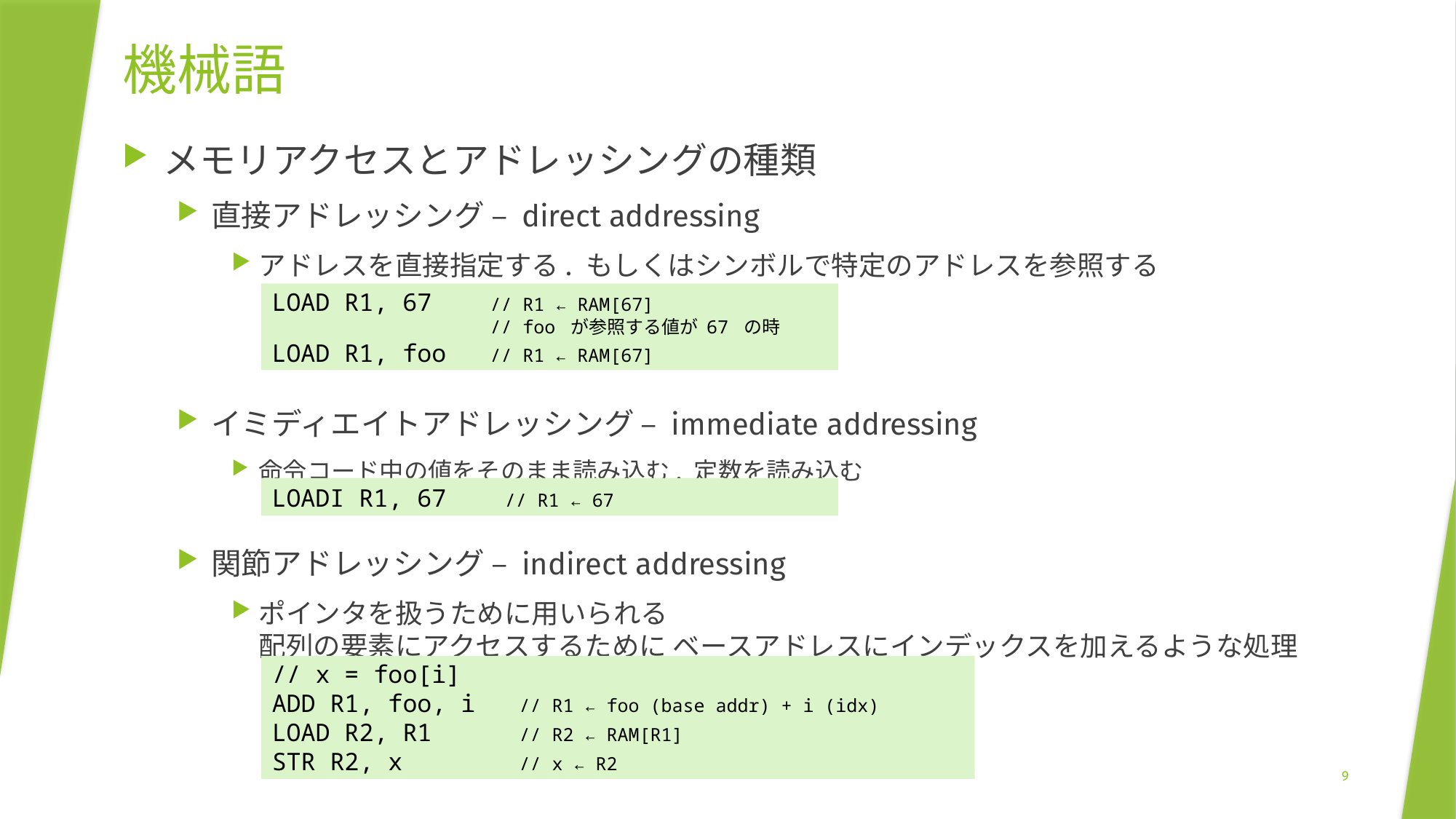

# 機械語
メモリアクセスとアドレッシングの種類
直接アドレッシング – direct addressing
アドレスを直接指定する. もしくはシンボルで特定のアドレスを参照する

イミディエイトアドレッシング – immediate addressing
命令コード中の値をそのまま読み込む. 定数を読み込む

関節アドレッシング – indirect addressing
ポインタを扱うために用いられる
配列の要素にアクセスするために ベースアドレスにインデックスを加えるような処理

LOAD R1, 67    // R1 ← RAM[67]
                    // foo が参照する値が 67 の時
LOAD R1, foo   // R1 ← RAM[67]
LOADI R1, 67    // R1 ← 67

// x = foo[i]
ADD R1, foo, i   // R1 ← foo (base addr) + i (idx)
LOAD R2, R1      // R2 ← RAM[R1]
STR R2, x        // x ← R2
9